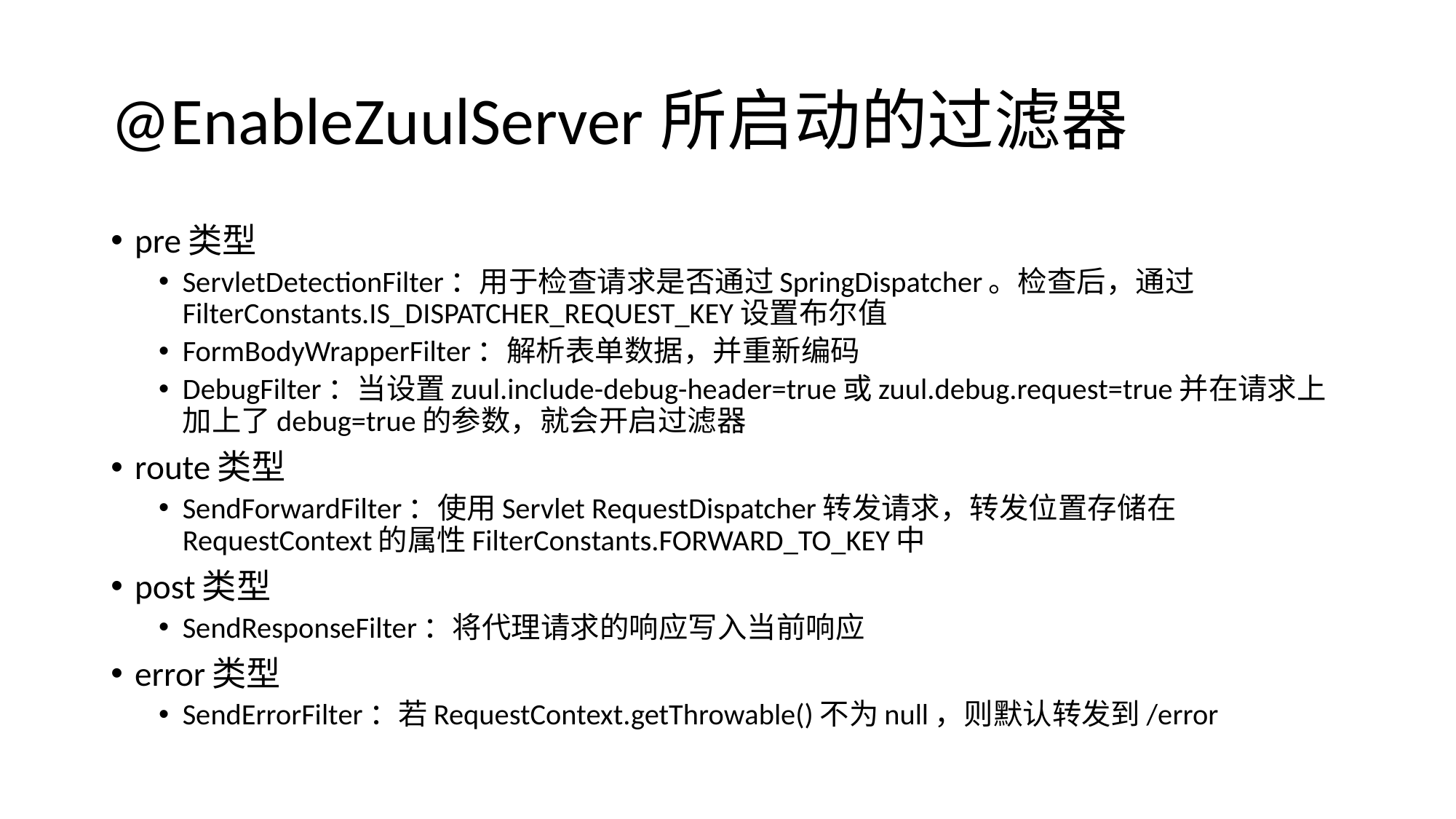

# @EnableZuulServer所启动的过滤器
pre类型
ServletDetectionFilter：用于检查请求是否通过SpringDispatcher。检查后，通过FilterConstants.IS_DISPATCHER_REQUEST_KEY设置布尔值
FormBodyWrapperFilter：解析表单数据，并重新编码
DebugFilter：当设置zuul.include-debug-header=true或zuul.debug.request=true并在请求上加上了debug=true的参数，就会开启过滤器
route类型
SendForwardFilter：使用Servlet RequestDispatcher转发请求，转发位置存储在RequestContext的属性FilterConstants.FORWARD_TO_KEY中
post类型
SendResponseFilter：将代理请求的响应写入当前响应
error类型
SendErrorFilter：若RequestContext.getThrowable()不为null，则默认转发到/error